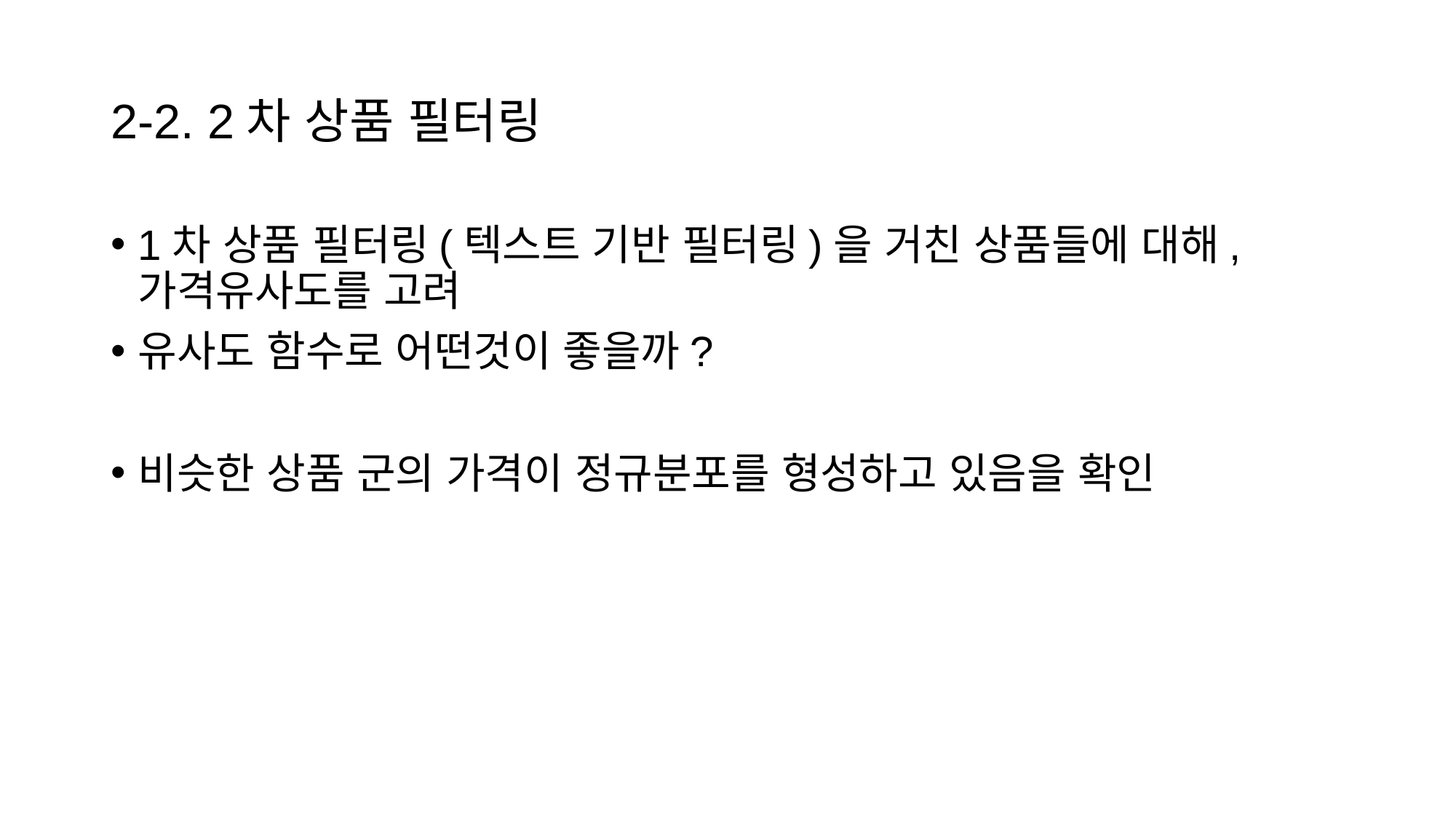

# 2-2. 2차 상품 필터링
1차 상품 필터링(텍스트 기반 필터링)을 거친 상품들에 대해, 가격유사도를 고려
유사도 함수로 어떤것이 좋을까?

비슷한 상품 군의 가격이 정규분포를 형성하고 있음을 확인